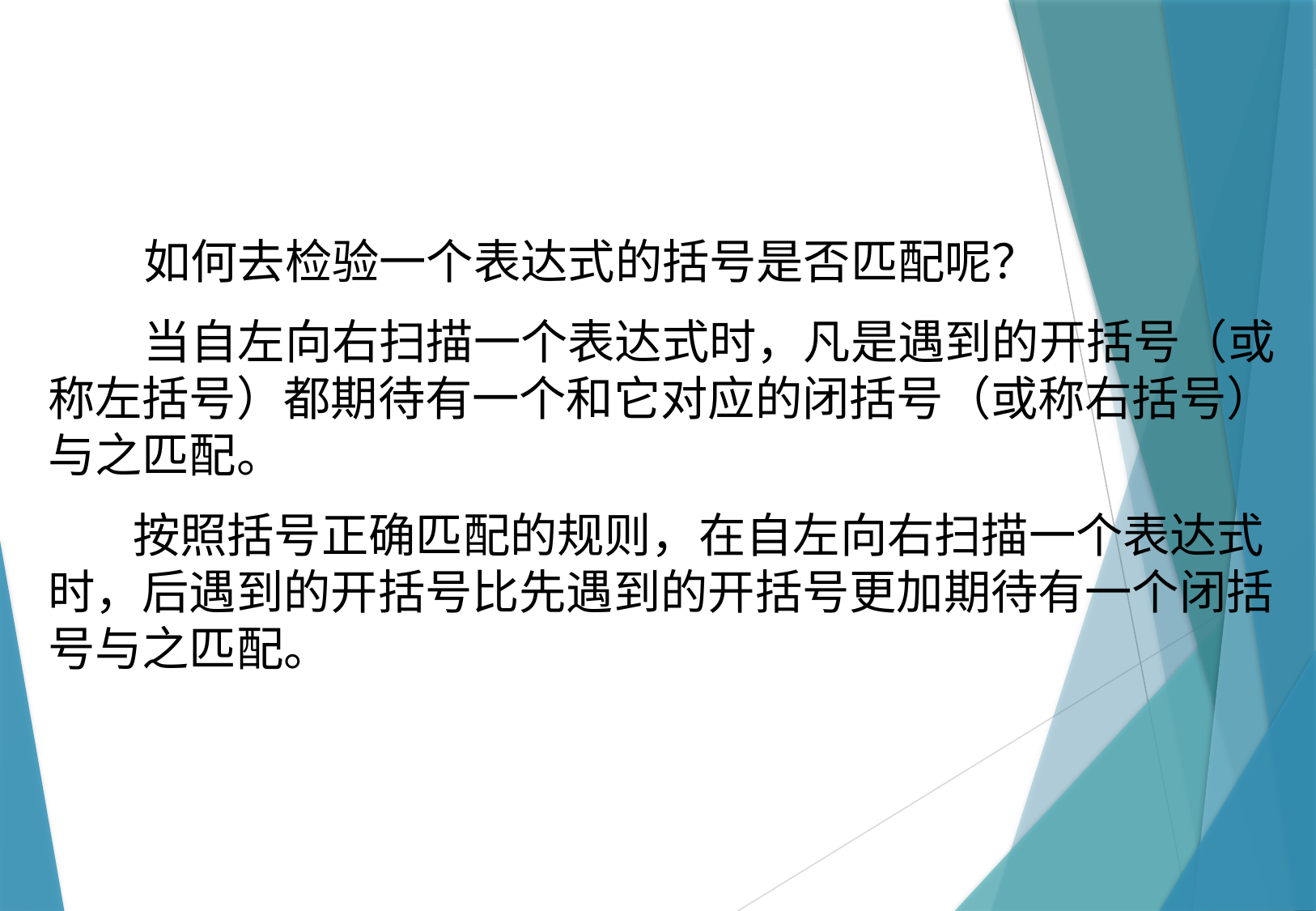

如何去检验一个表达式的括号是否匹配呢？
        当自左向右扫描一个表达式时，凡是遇到的开括号（或称左括号）都期待有一个和它对应的闭括号（或称右括号）与之匹配。
       按照括号正确匹配的规则，在自左向右扫描一个表达式时，后遇到的开括号比先遇到的开括号更加期待有一个闭括号与之匹配。